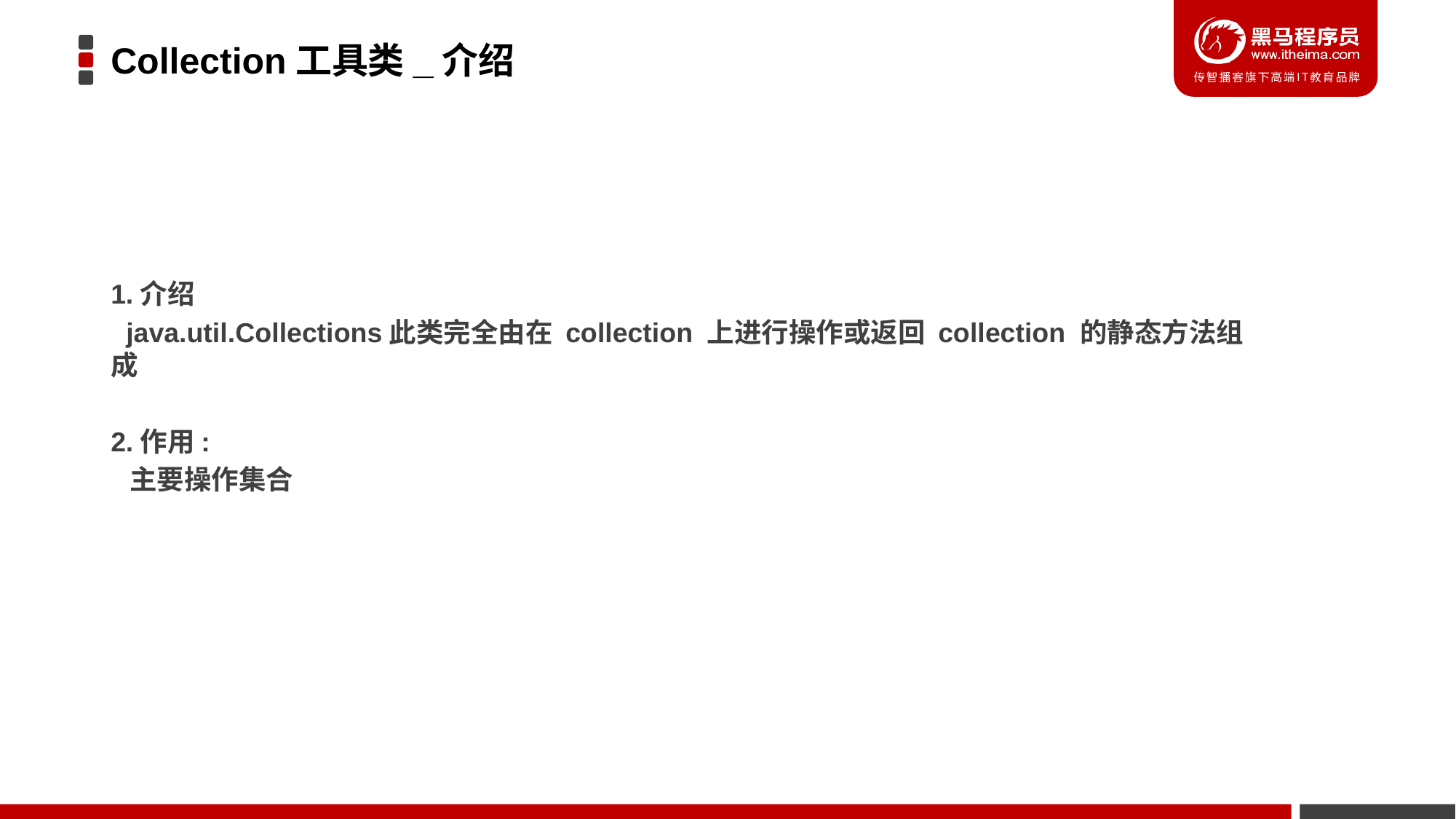

# Collection工具类_介绍
1.介绍
  java.util.Collections此类完全由在 collection 上进行操作或返回 collection 的静态方法组成

2.作用:
  主要操作集合